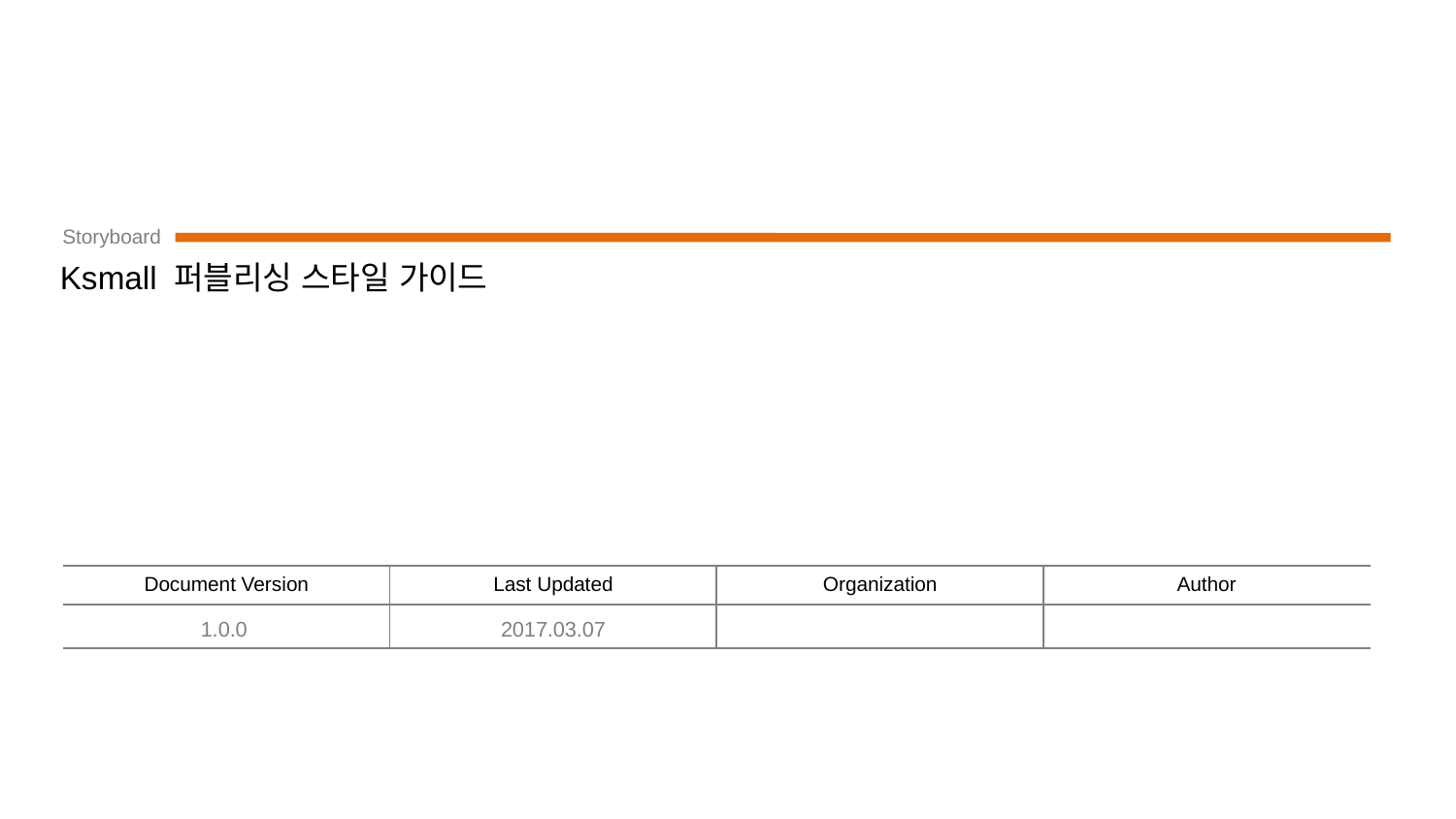

# Ksmall 퍼블리싱 스타일 가이드
1.0.0
2017.03.07